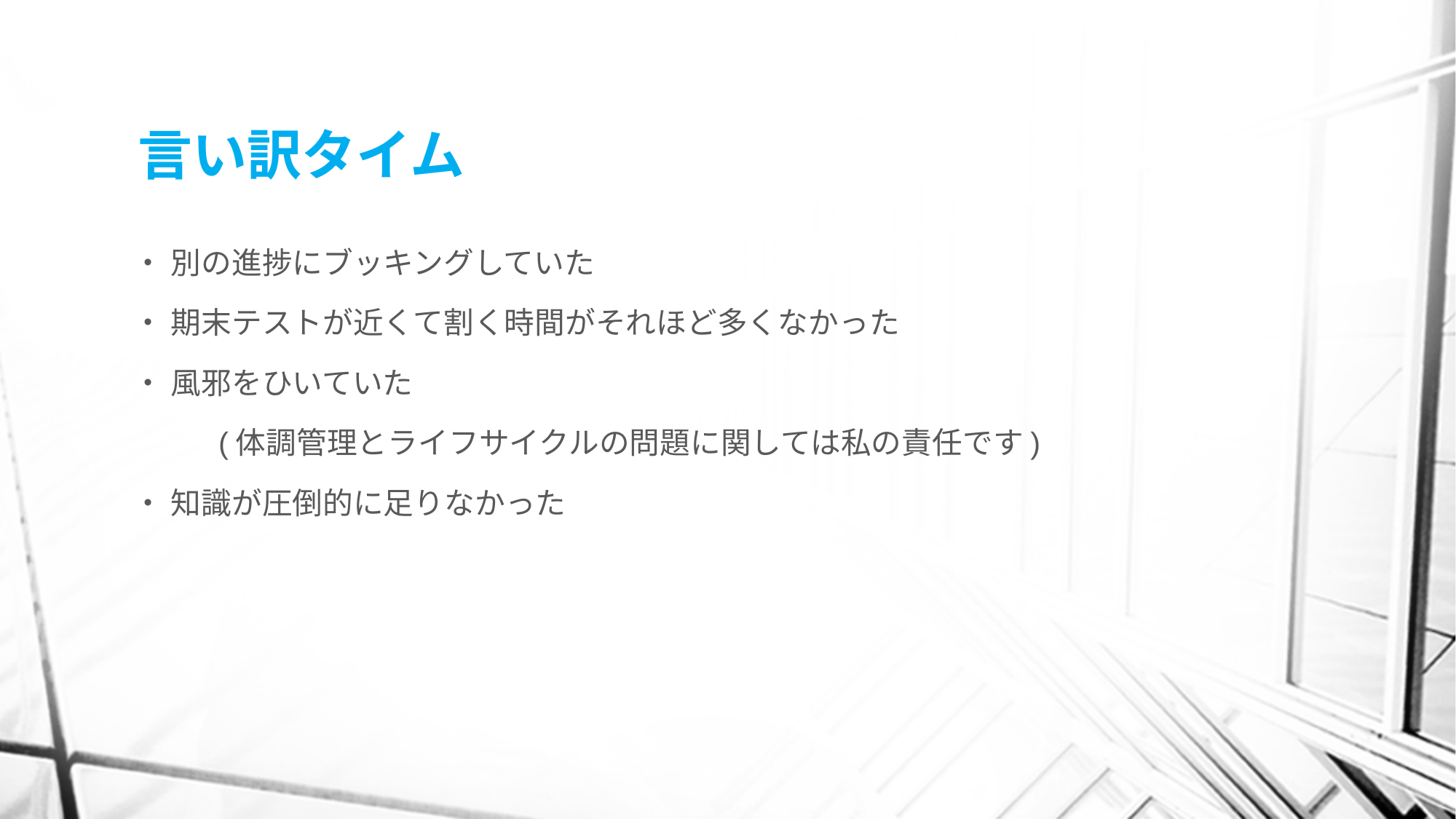

# 言い訳タイム
別の進捗にブッキングしていた
期末テストが近くて割く時間がそれほど多くなかった
風邪をひいていた
　　 (体調管理とライフサイクルの問題に関しては私の責任です)
知識が圧倒的に足りなかった